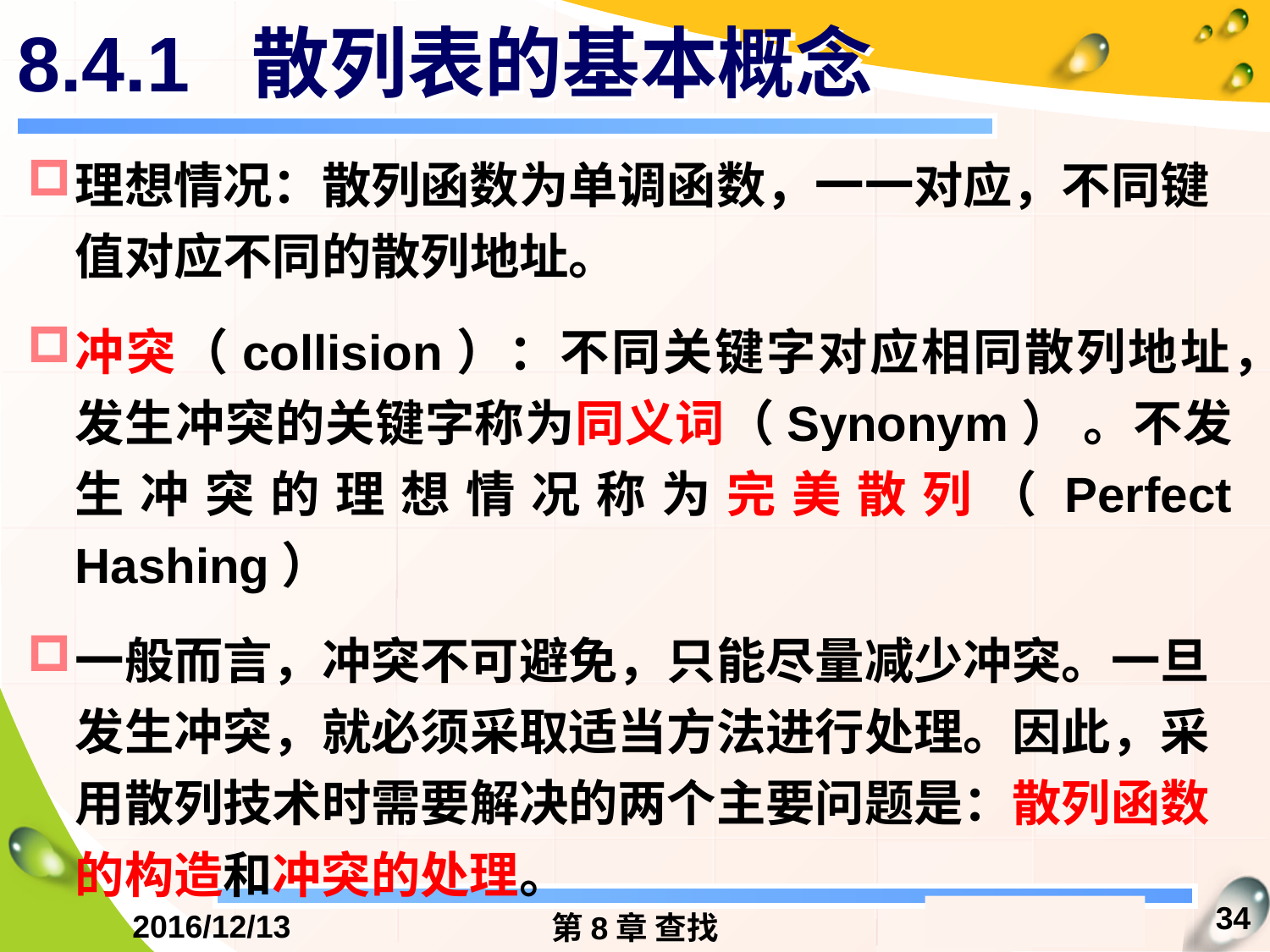

# 8.4.1  散列表的基本概念
理想情况：散列函数为单调函数，一一对应，不同键值对应不同的散列地址。
冲突（collision）：不同关键字对应相同散列地址，发生冲突的关键字称为同义词（Synonym） 。不发生冲突的理想情况称为完美散列（Perfect Hashing）
一般而言，冲突不可避免，只能尽量减少冲突。一旦发生冲突，就必须采取适当方法进行处理。因此，采用散列技术时需要解决的两个主要问题是：散列函数的构造和冲突的处理。

34
2016/12/13
第8章 查找